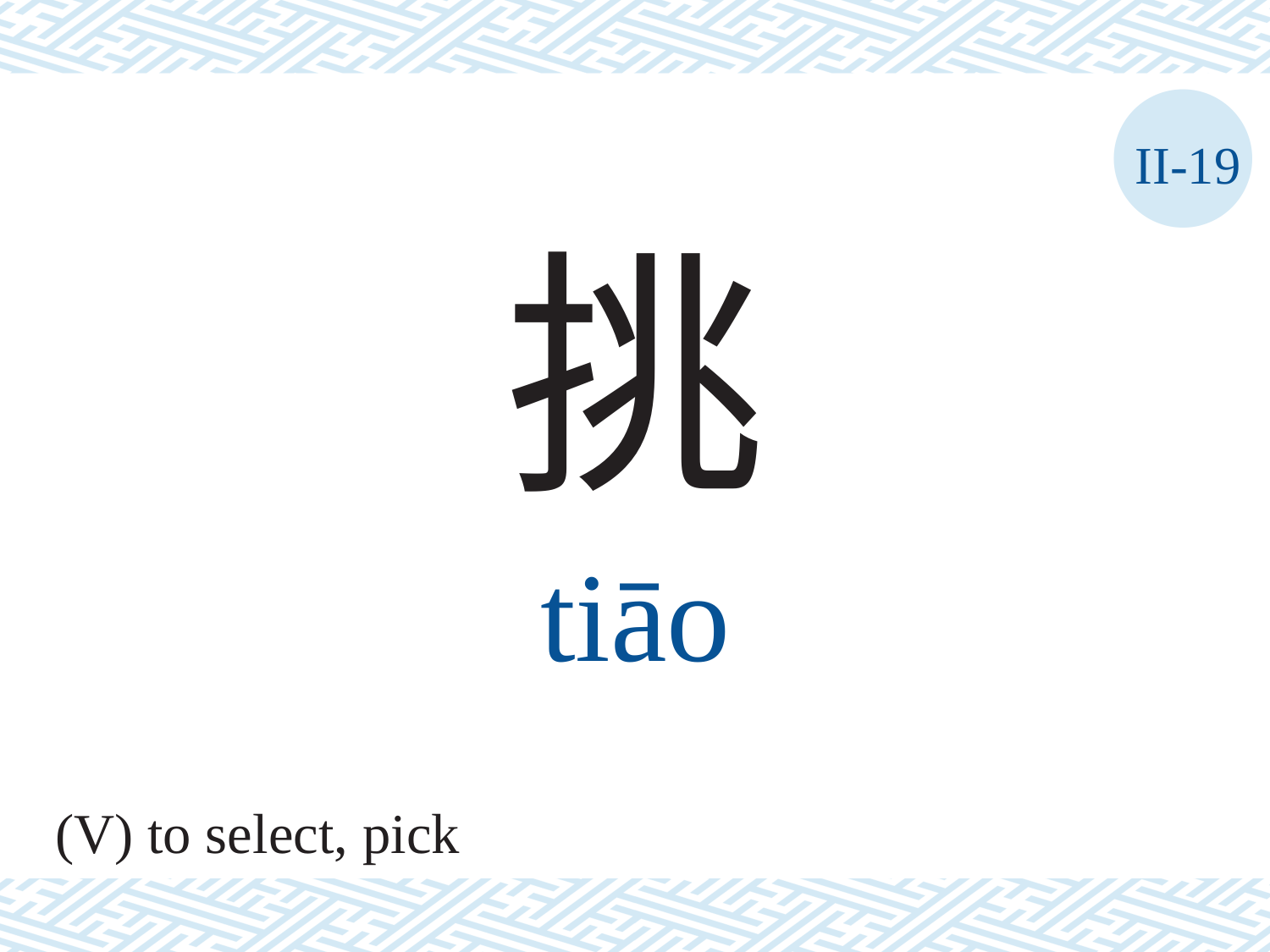

II-19
挑
tiāo
(V) to select, pick